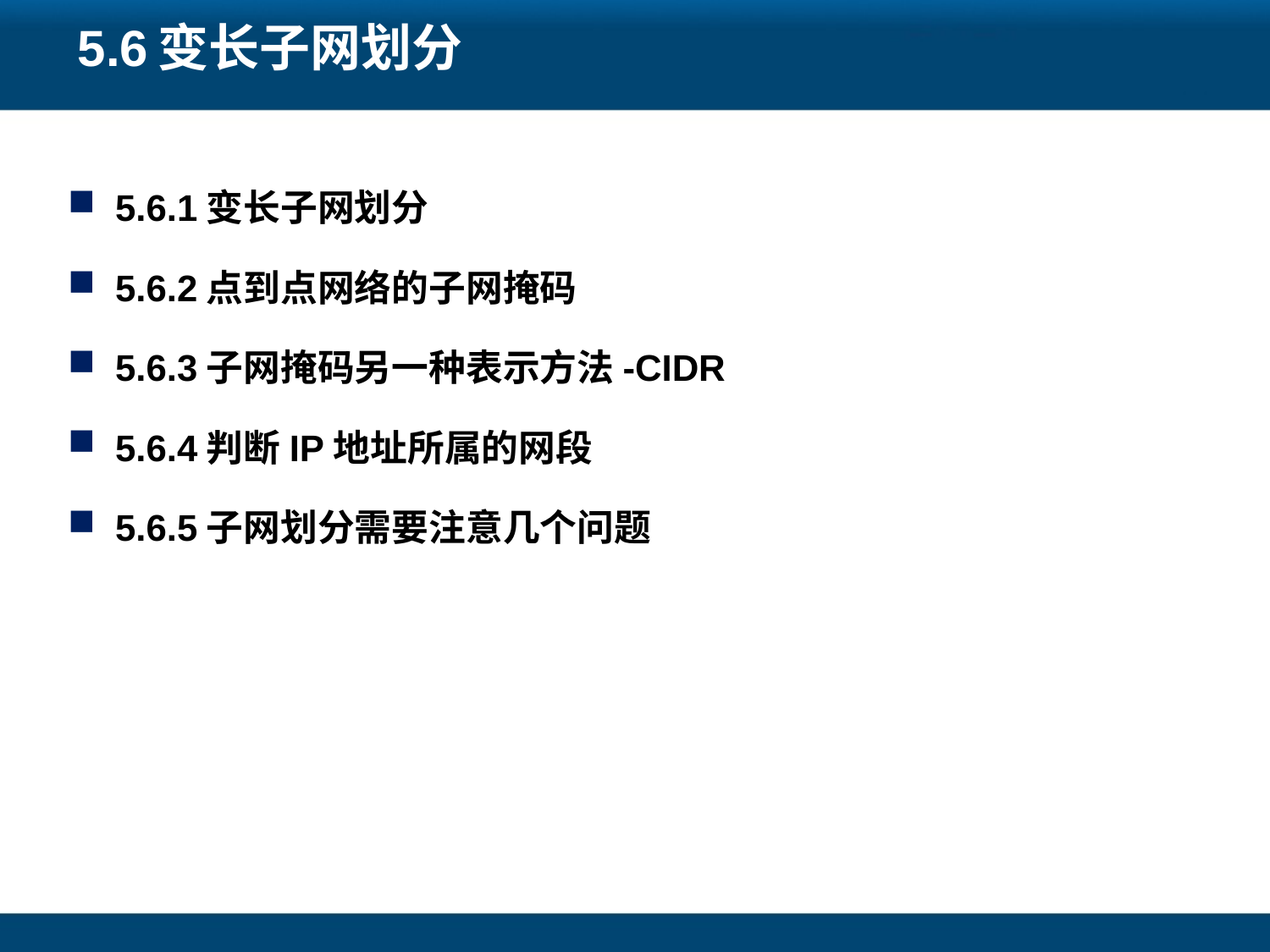

# 5.6变长子网划分
5.6.1变长子网划分
5.6.2点到点网络的子网掩码
5.6.3子网掩码另一种表示方法-CIDR
5.6.4判断IP地址所属的网段
5.6.5子网划分需要注意几个问题